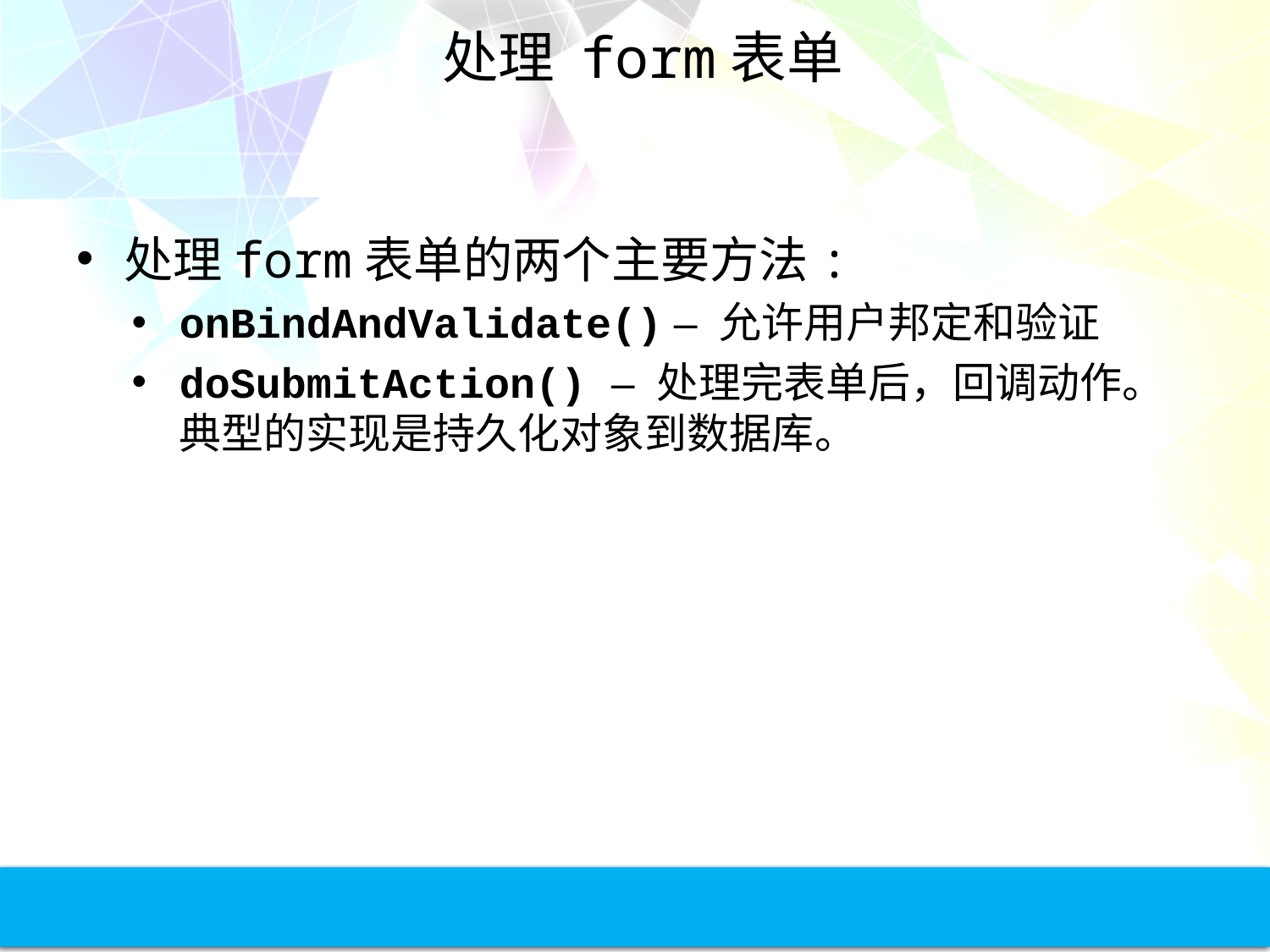

# 处理 form表单
处理form表单的两个主要方法:
onBindAndValidate() – 允许用户邦定和验证
doSubmitAction() – 处理完表单后，回调动作。 典型的实现是持久化对象到数据库。